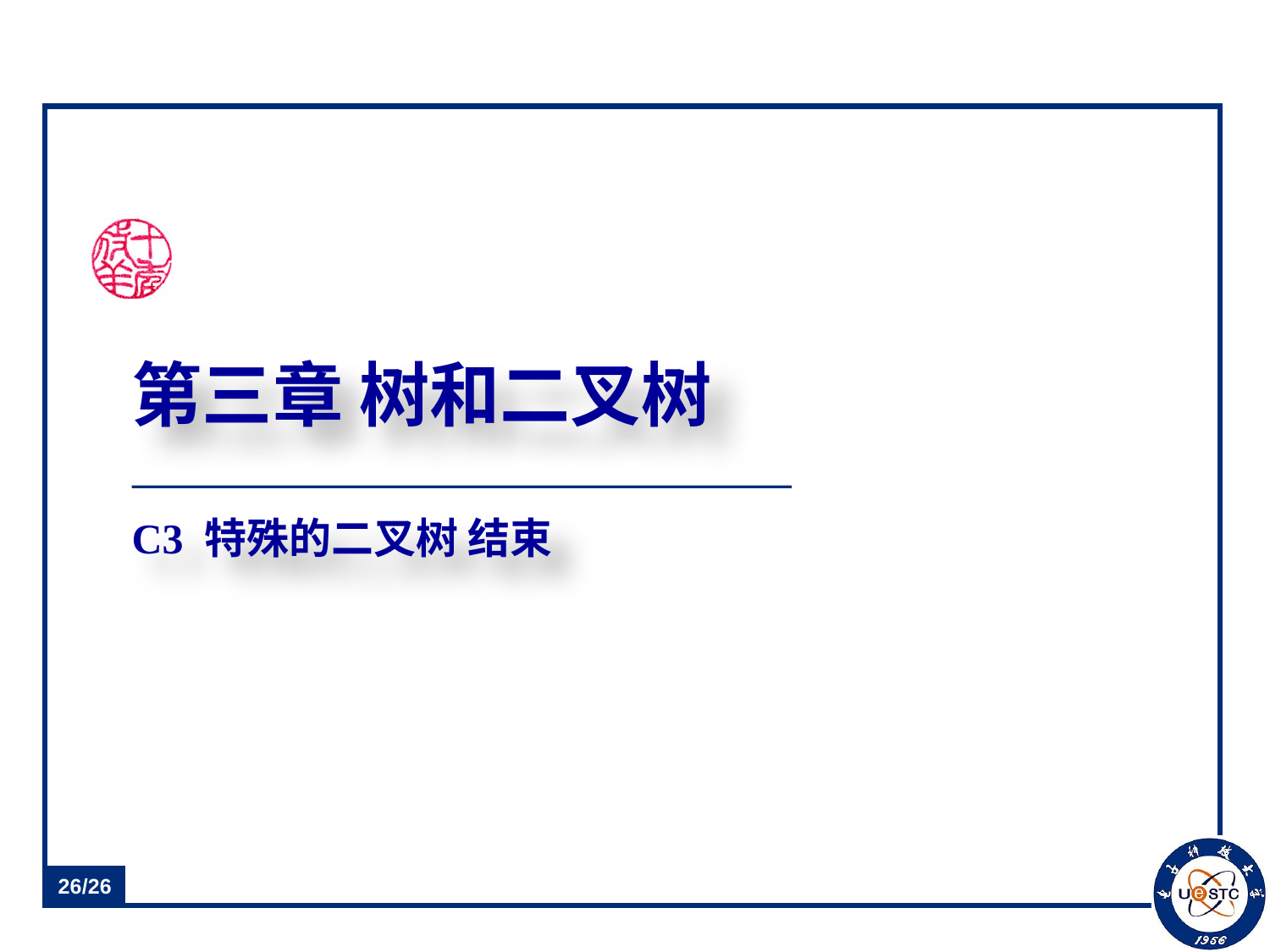

# 第三章 树和二叉树
C3 特殊的二叉树 结束
26/26